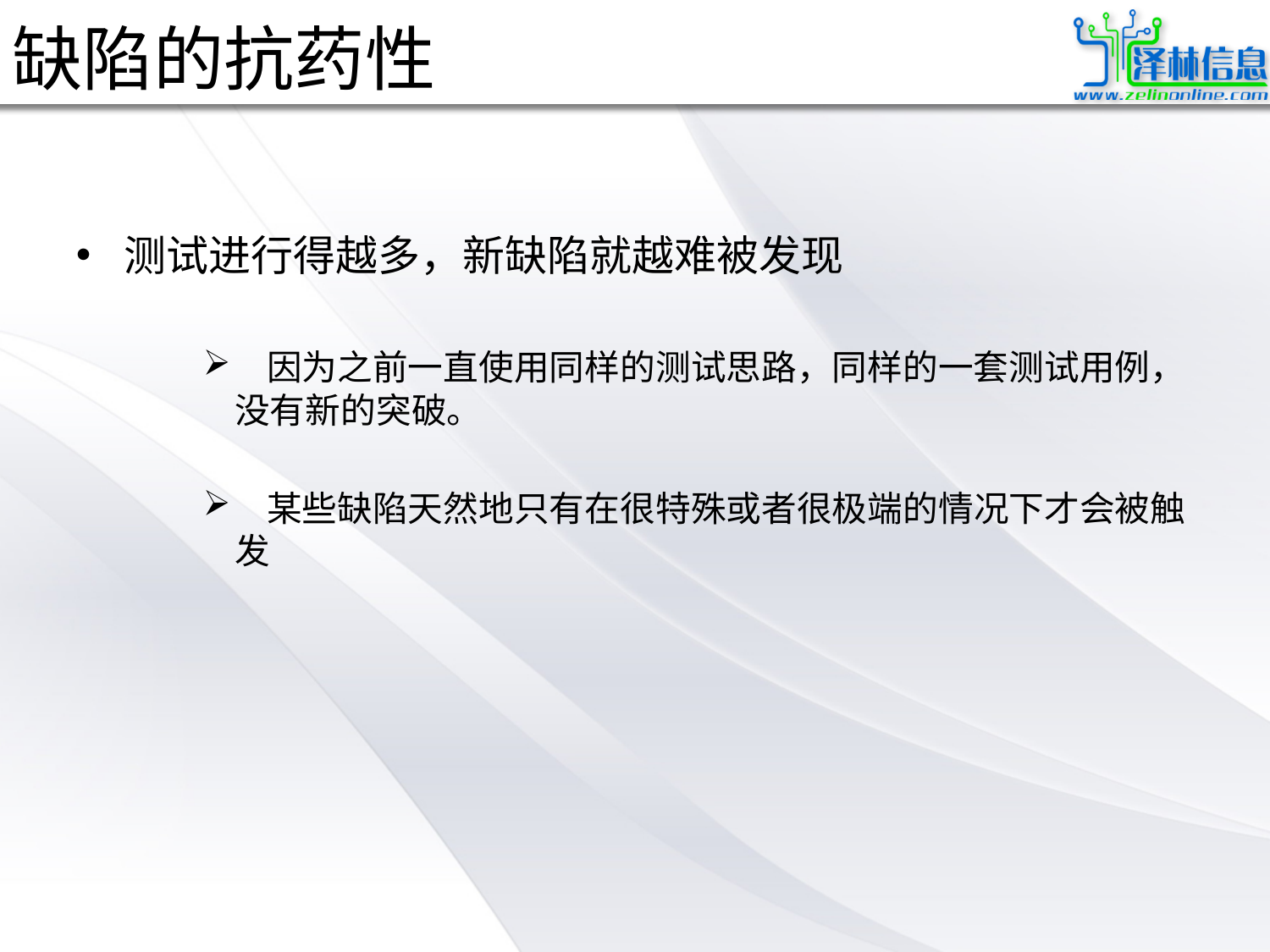

# 缺陷的抗药性
测试进行得越多，新缺陷就越难被发现

   因为之前一直使用同样的测试思路，同样的一套测试用例，没有新的突破。

   某些缺陷天然地只有在很特殊或者很极端的情况下才会被触发